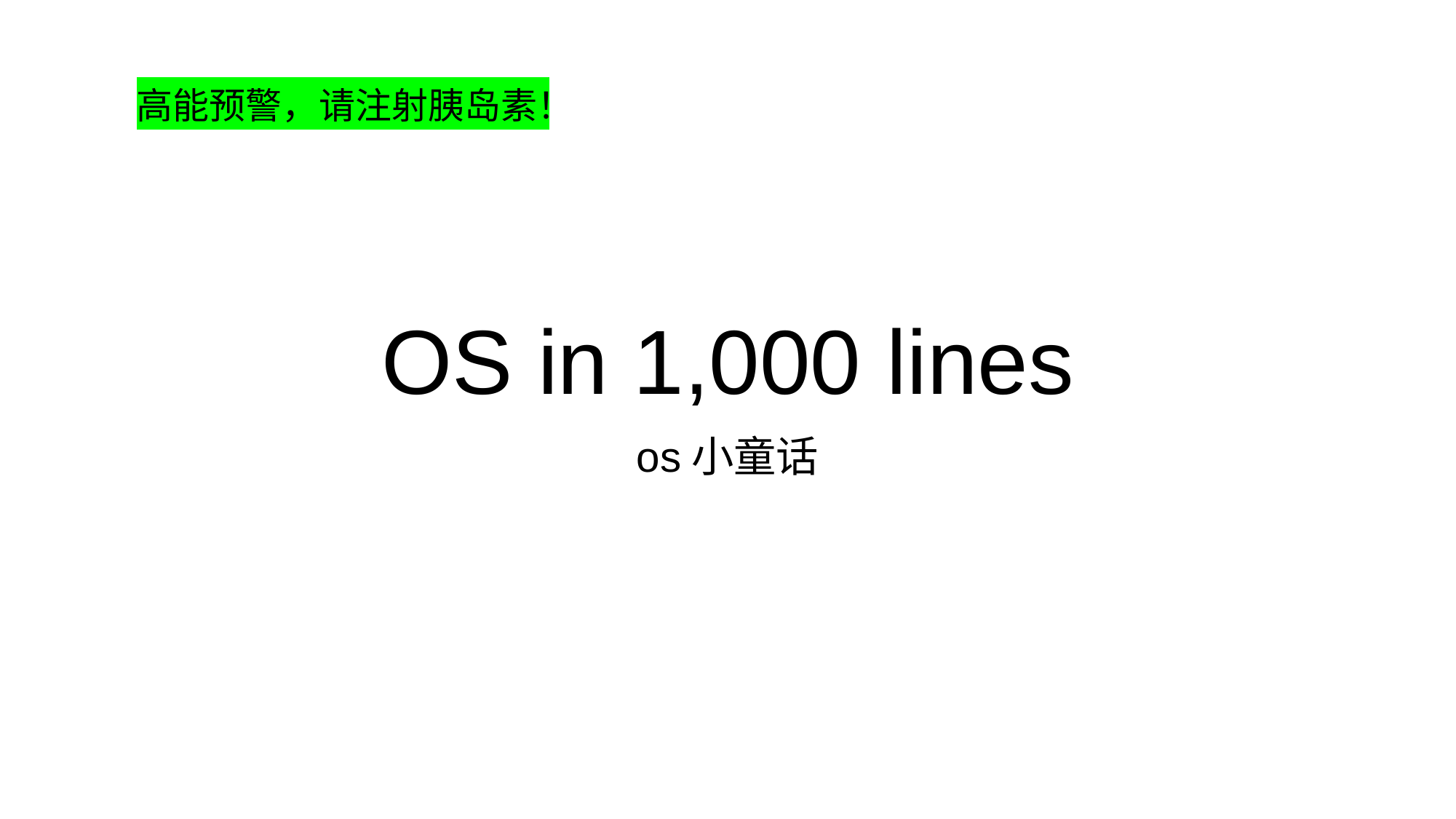

高能预警，请注射胰岛素！
# OS in 1,000 lines
os小童话